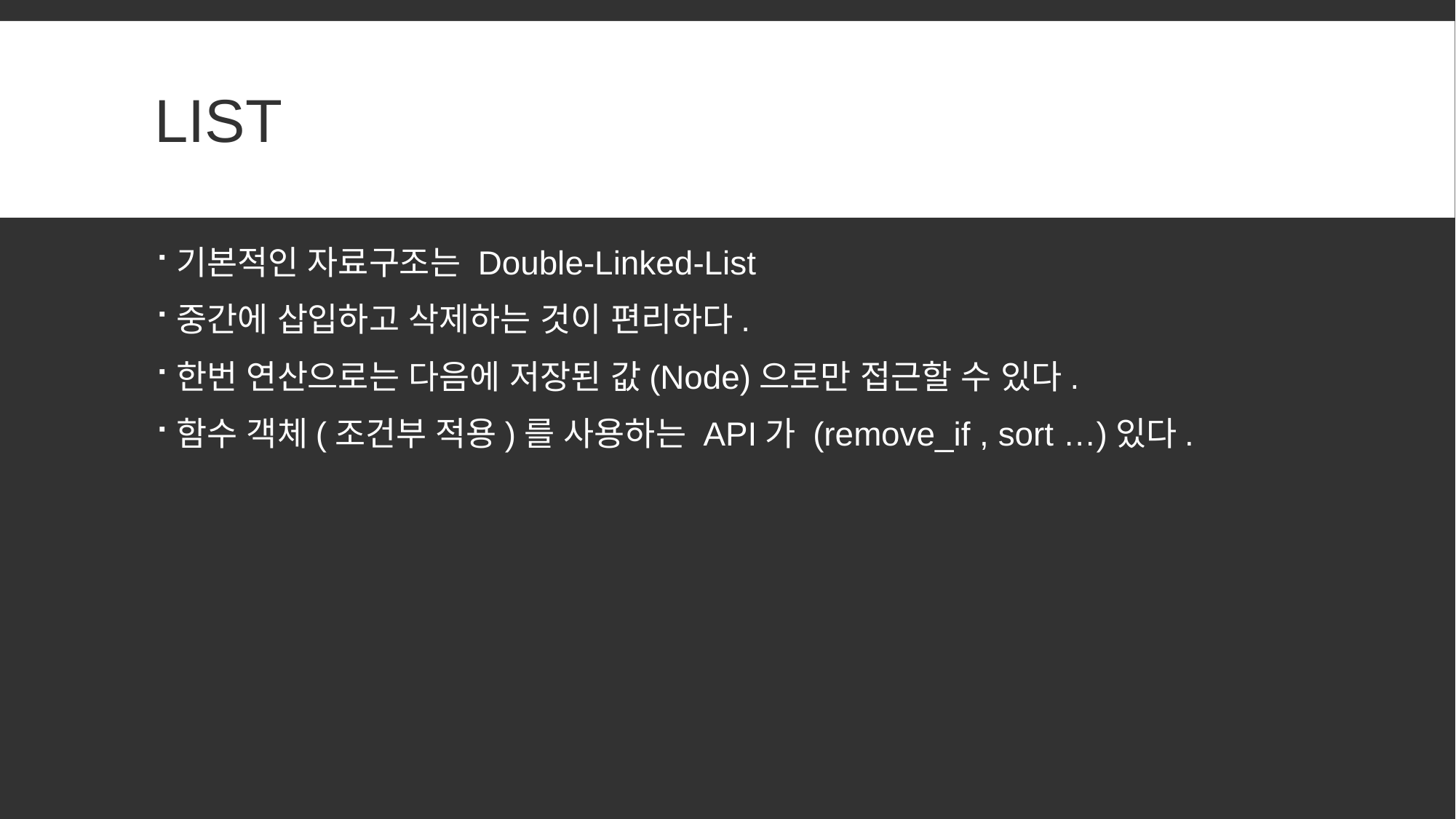

# LIST
기본적인 자료구조는 Double-Linked-List
중간에 삽입하고 삭제하는 것이 편리하다.
한번 연산으로는 다음에 저장된 값(Node)으로만 접근할 수 있다.
함수 객체(조건부 적용)를 사용하는 API가 (remove_if , sort …)있다.